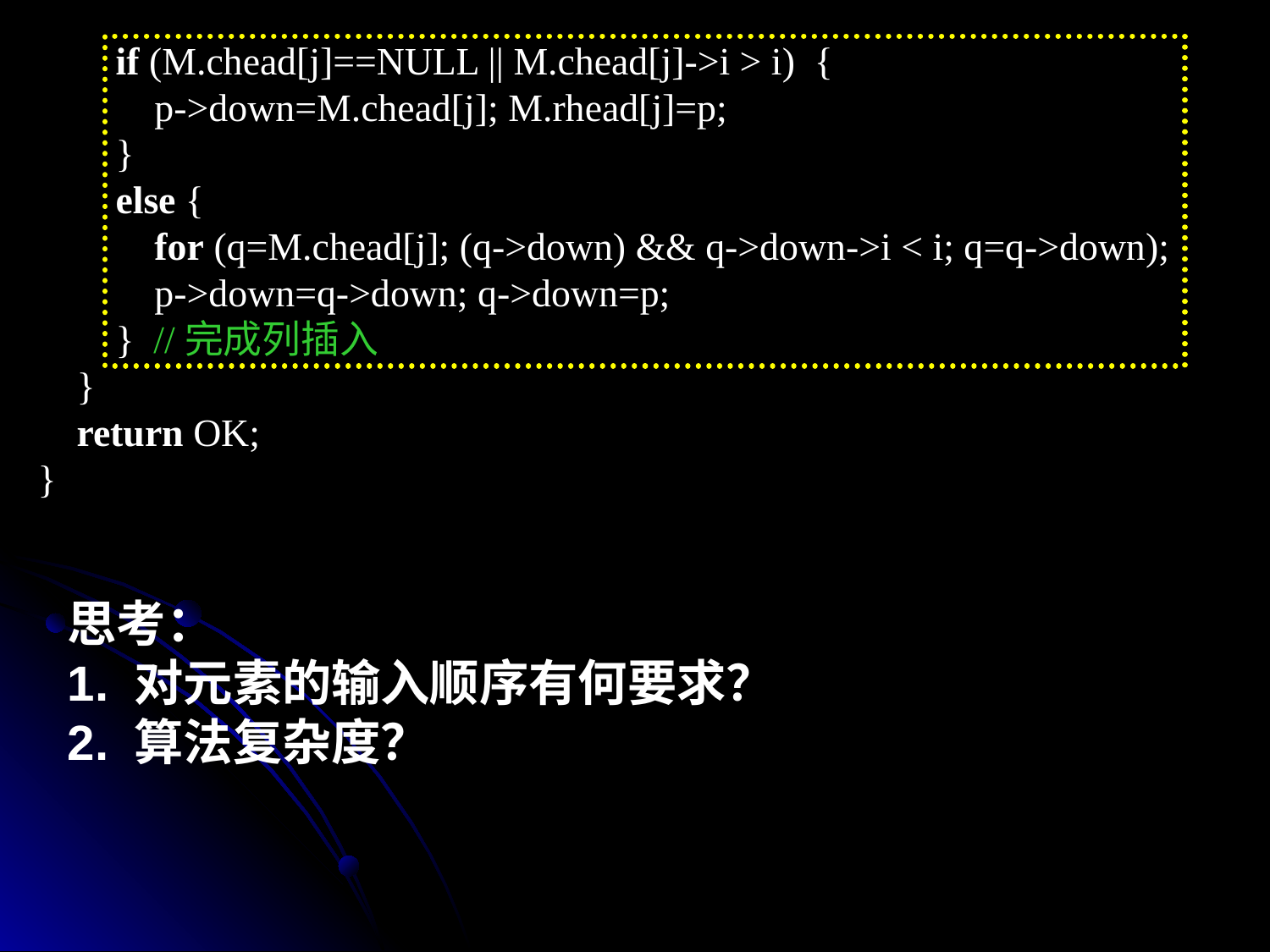

if (M.chead[j]==NULL || M.chead[j]->i > i)  {
            p->down=M.chead[j]; M.rhead[j]=p;
        }
        else {
            for (q=M.chead[j]; (q->down) && q->down->i < i; q=q->down);
            p->down=q->down; q->down=p;
        }  //完成列插入
    }
    return OK;
}

思考：
1. 对元素的输入顺序有何要求？
2. 算法复杂度？